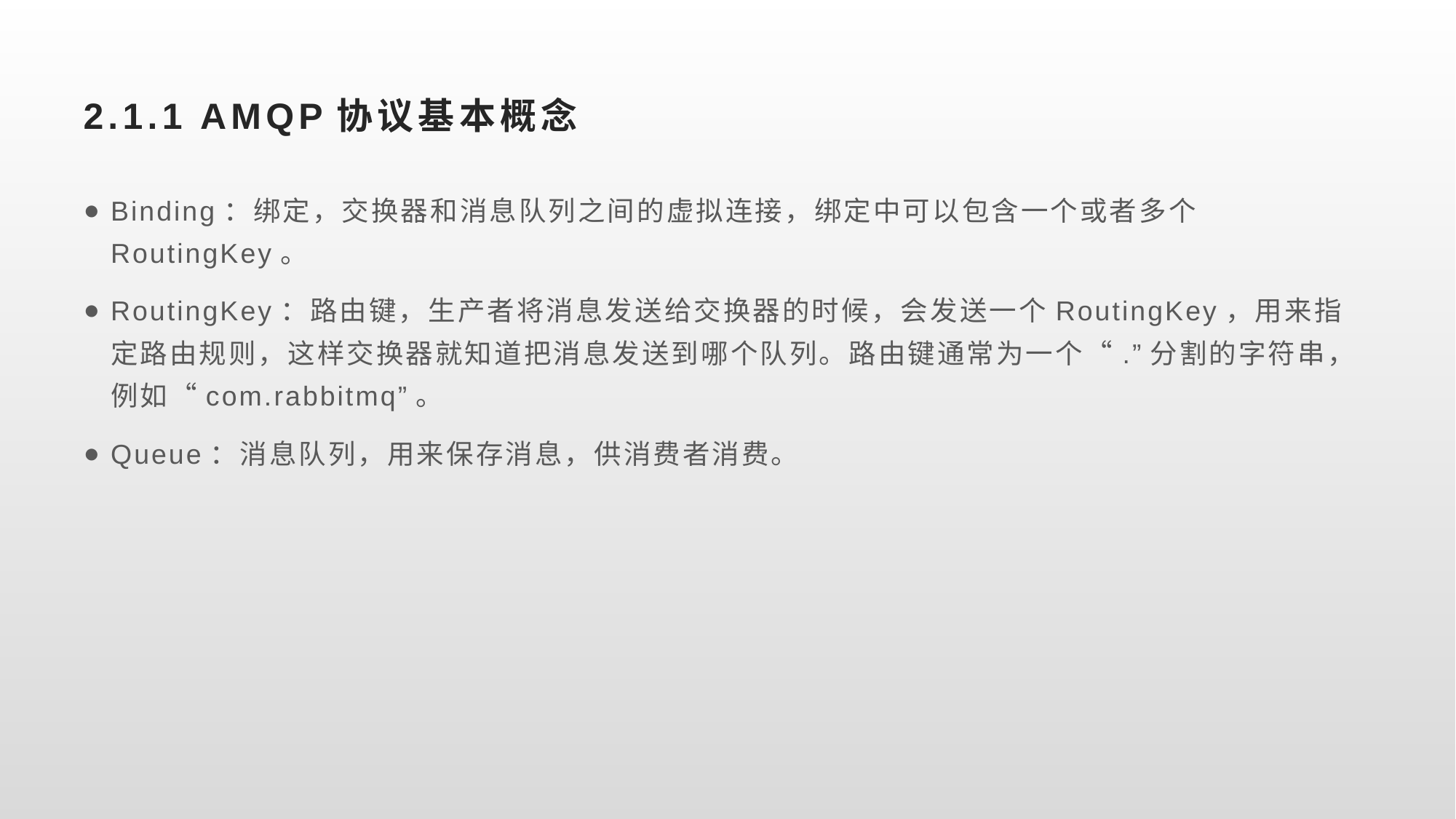

# 2.1.1 AMQP协议基本概念
Binding：绑定，交换器和消息队列之间的虚拟连接，绑定中可以包含一个或者多个RoutingKey。
RoutingKey：路由键，生产者将消息发送给交换器的时候，会发送一个RoutingKey，用来指定路由规则，这样交换器就知道把消息发送到哪个队列。路由键通常为一个“.”分割的字符串，例如“com.rabbitmq”。
Queue：消息队列，用来保存消息，供消费者消费。